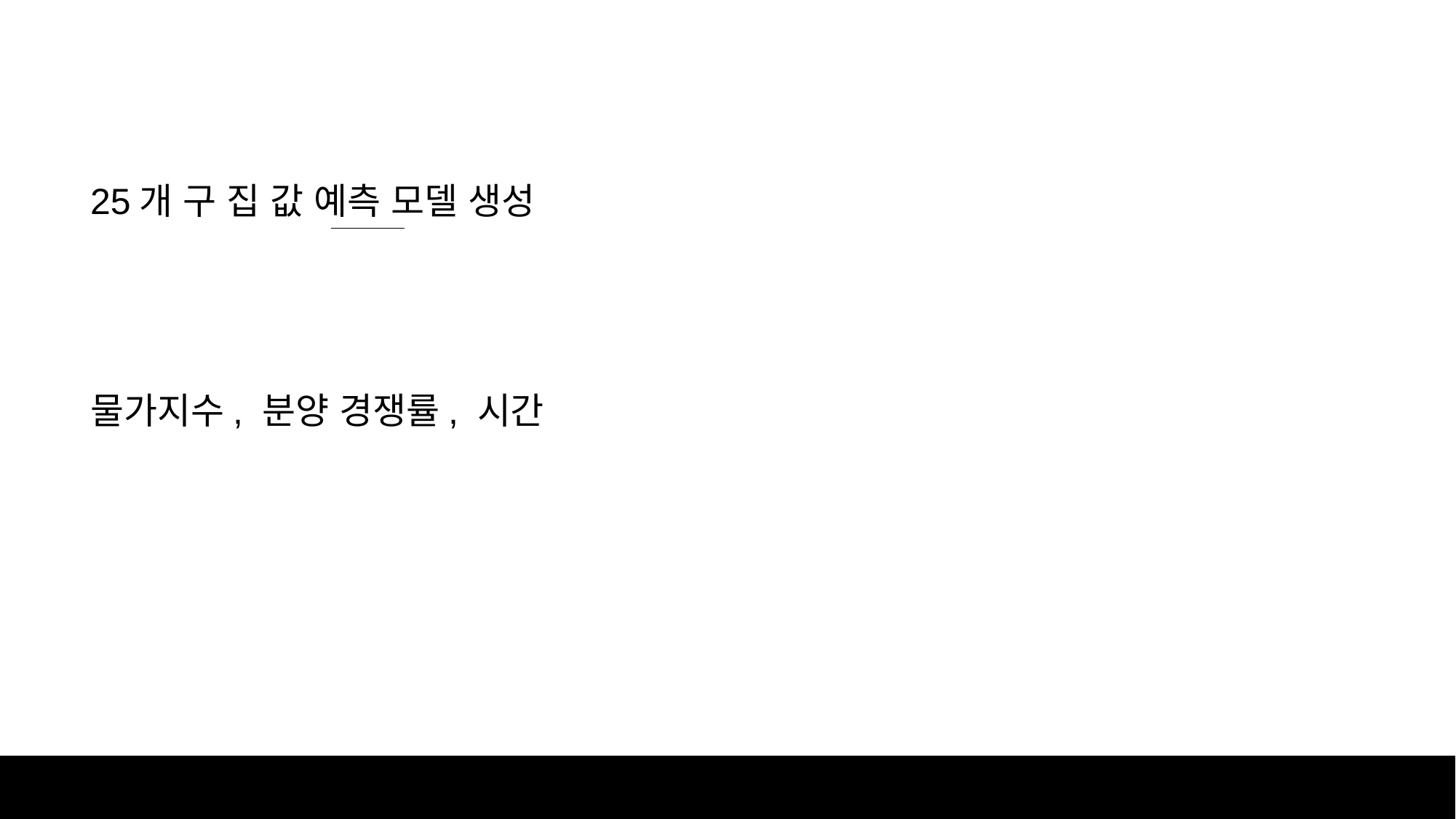

25개 구 집 값 예측 모델 생성
물가지수, 분양 경쟁률, 시간